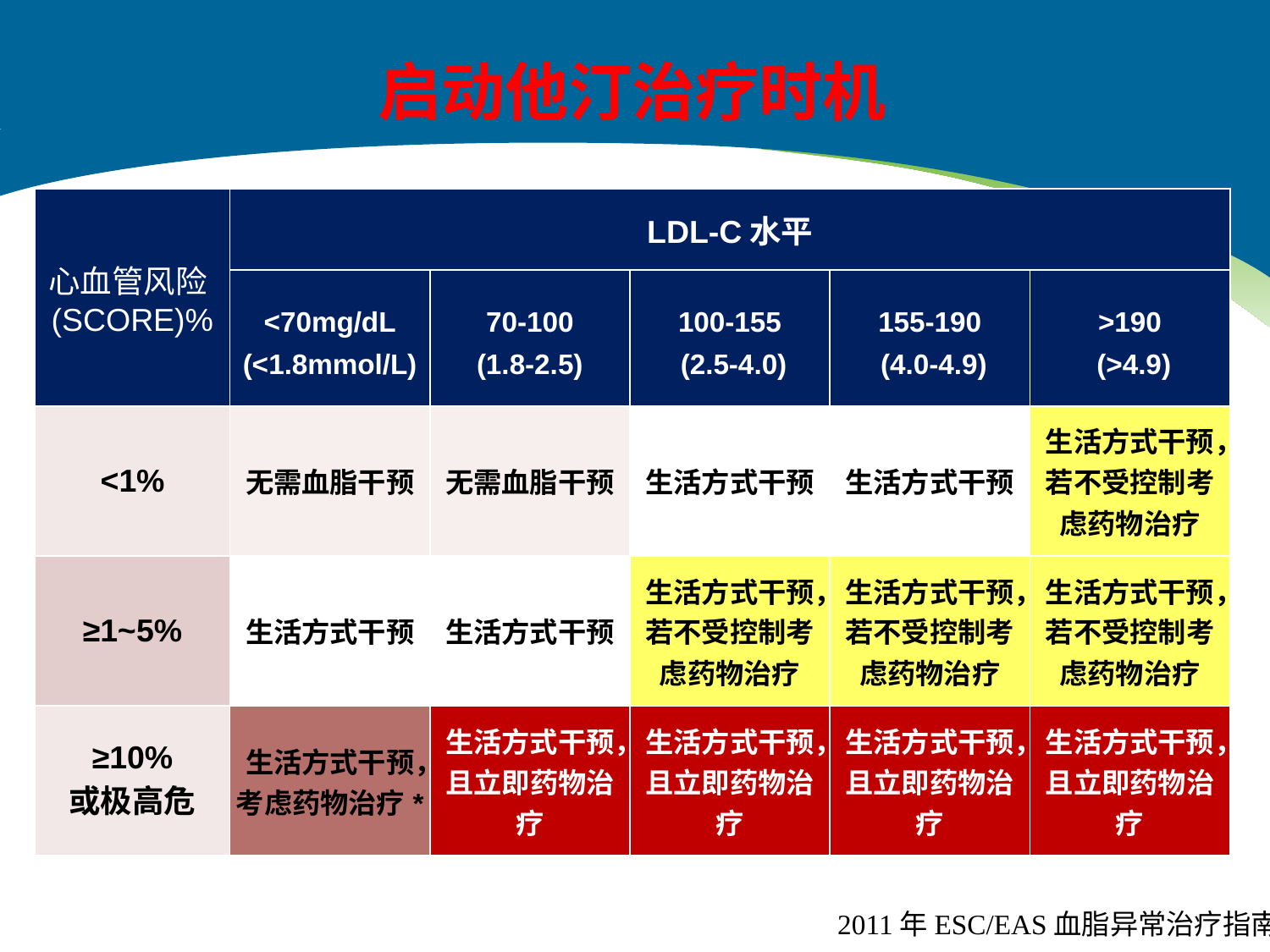

启动他汀治疗时机
| 心血管风险(SCORE)% | LDL-C水平 |  |  |  |  |
| --- | --- | --- | --- | --- | --- |
|  | <70mg/dL (<1.8mmol/L) | 70-100 (1.8-2.5) | 100-155 (2.5-4.0) | 155-190 (4.0-4.9) | >190 (>4.9) |
| <1% | 无需血脂干预 | 无需血脂干预 | 生活方式干预 | 生活方式干预 | 生活方式干预，若不受控制考虑药物治疗 |
| ≥1~5% | 生活方式干预 | 生活方式干预 | 生活方式干预，若不受控制考虑药物治疗 | 生活方式干预，若不受控制考虑药物治疗 | 生活方式干预，若不受控制考虑药物治疗 |
| ≥10% 或极高危 | 生活方式干预，考虑药物治疗\* | 生活方式干预，且立即药物治疗 | 生活方式干预，且立即药物治疗 | 生活方式干预，且立即药物治疗 | 生活方式干预，且立即药物治疗 |
2011年ESC/EAS血脂异常治疗指南